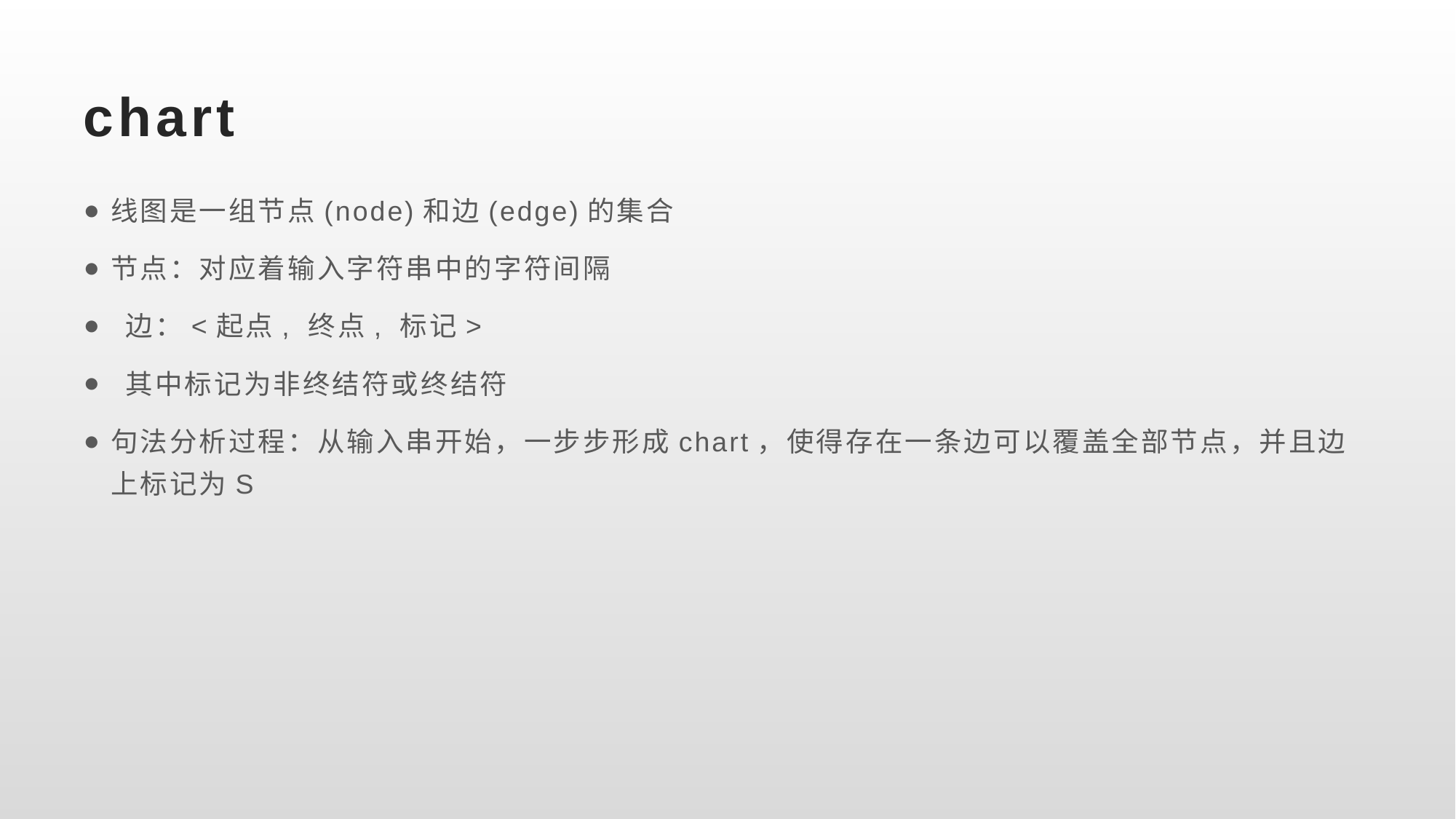

# chart
线图是一组节点(node)和边(edge)的集合
节点：对应着输入字符串中的字符间隔
 边：<起点, 终点, 标记>
 其中标记为非终结符或终结符
句法分析过程：从输入串开始，一步步形成chart，使得存在一条边可以覆盖全部节点，并且边上标记为S